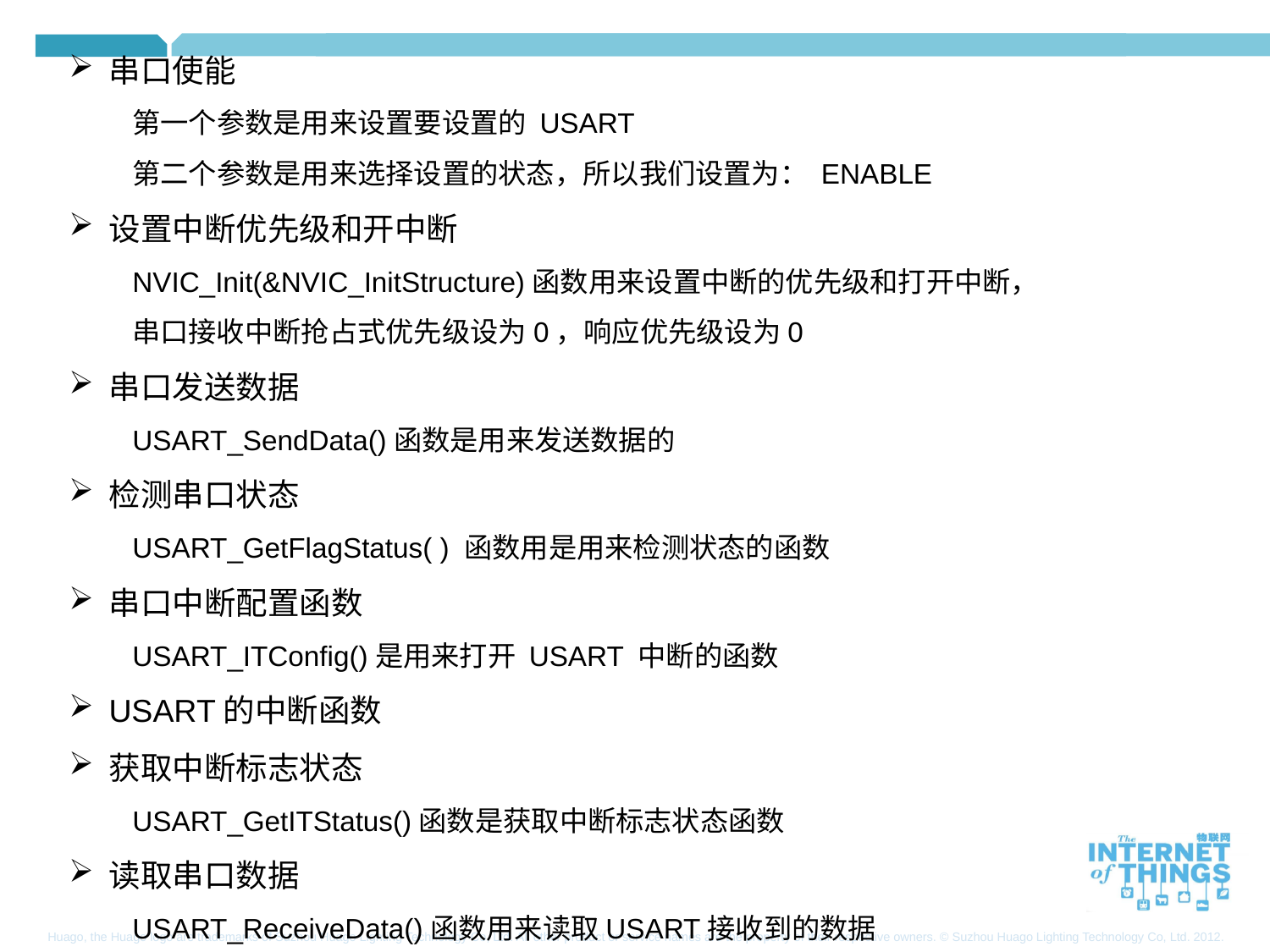

串口使能
第一个参数是用来设置要设置的 USART
第二个参数是用来选择设置的状态，所以我们设置为： ENABLE
设置中断优先级和开中断
NVIC_Init(&NVIC_InitStructure)函数用来设置中断的优先级和打开中断，
串口接收中断抢占式优先级设为0，响应优先级设为0
串口发送数据
USART_SendData()函数是用来发送数据的
检测串口状态
USART_GetFlagStatus( ) 函数用是用来检测状态的函数
串口中断配置函数
USART_ITConfig()是用来打开 USART 中断的函数
USART的中断函数
获取中断标志状态
USART_GetITStatus()函数是获取中断标志状态函数
读取串口数据
USART_ReceiveData()函数用来读取USART接收到的数据